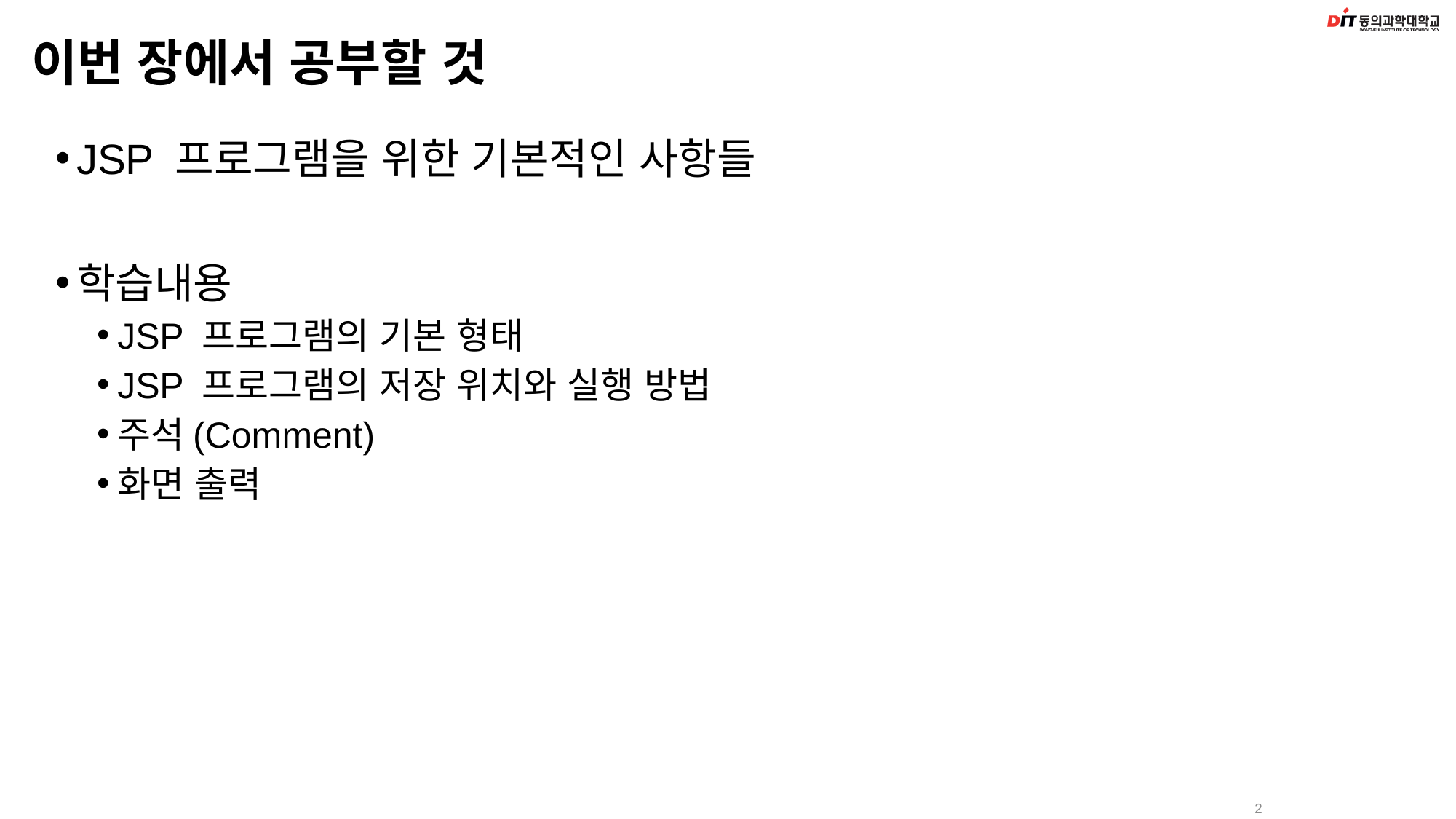

# 이번 장에서 공부할 것
JSP 프로그램을 위한 기본적인 사항들

학습내용
JSP 프로그램의 기본 형태
JSP 프로그램의 저장 위치와 실행 방법
주석(Comment)
화면 출력
2